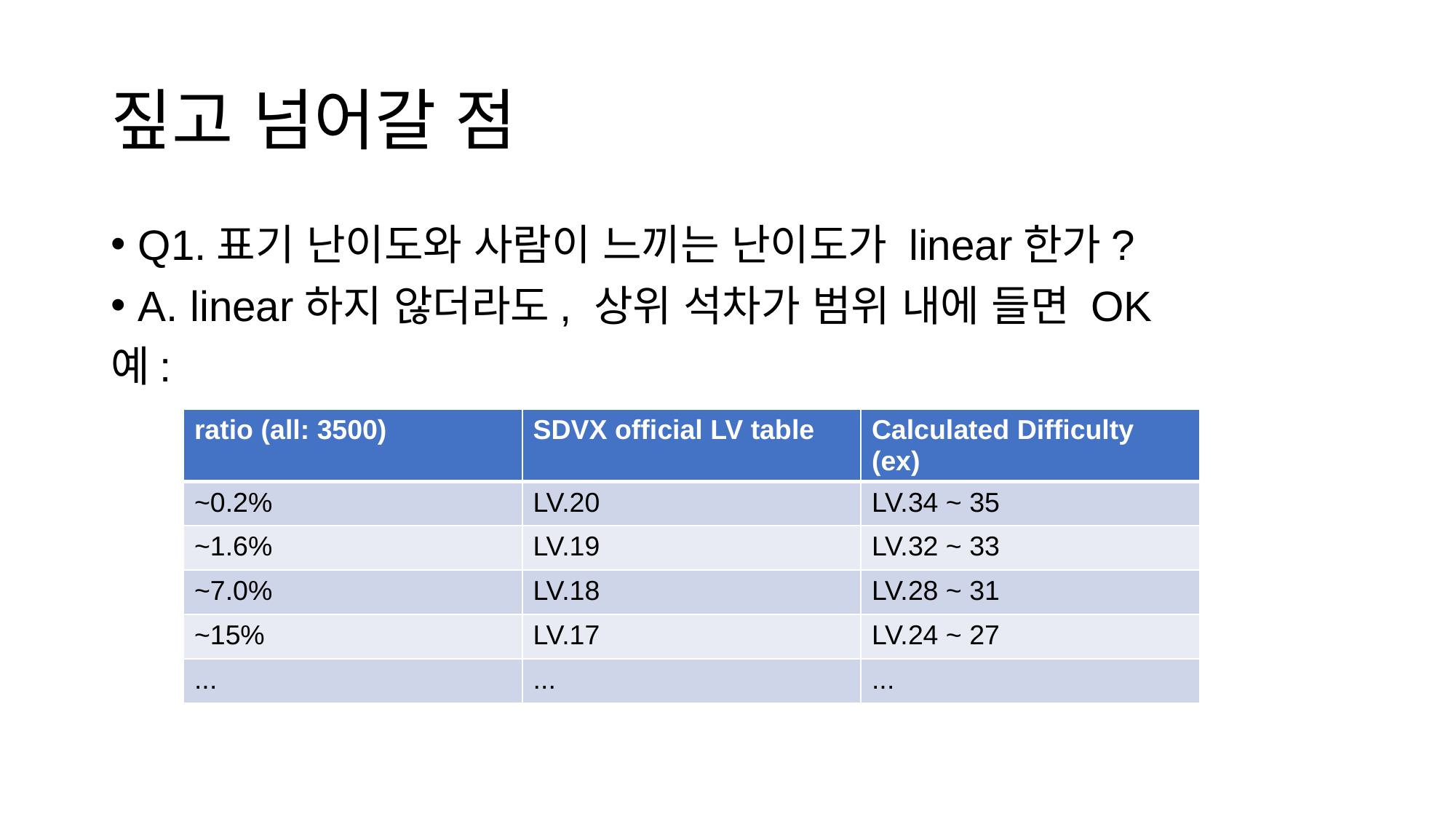

# 짚고 넘어갈 점
Q1.표기 난이도와 사람이 느끼는 난이도가 linear한가?
A. linear하지 않더라도, 상위 석차가 범위 내에 들면 OK
예:
| ratio (all: 3500) | SDVX official LV table | Calculated Difficulty (ex) |
| --- | --- | --- |
| ~0.2% | LV.20 | LV.34 ~ 35 |
| ~1.6% | LV.19 | LV.32 ~ 33 |
| ~7.0% | LV.18 | LV.28 ~ 31 |
| ~15% | LV.17 | LV.24 ~ 27 |
| ... | ... | ... |